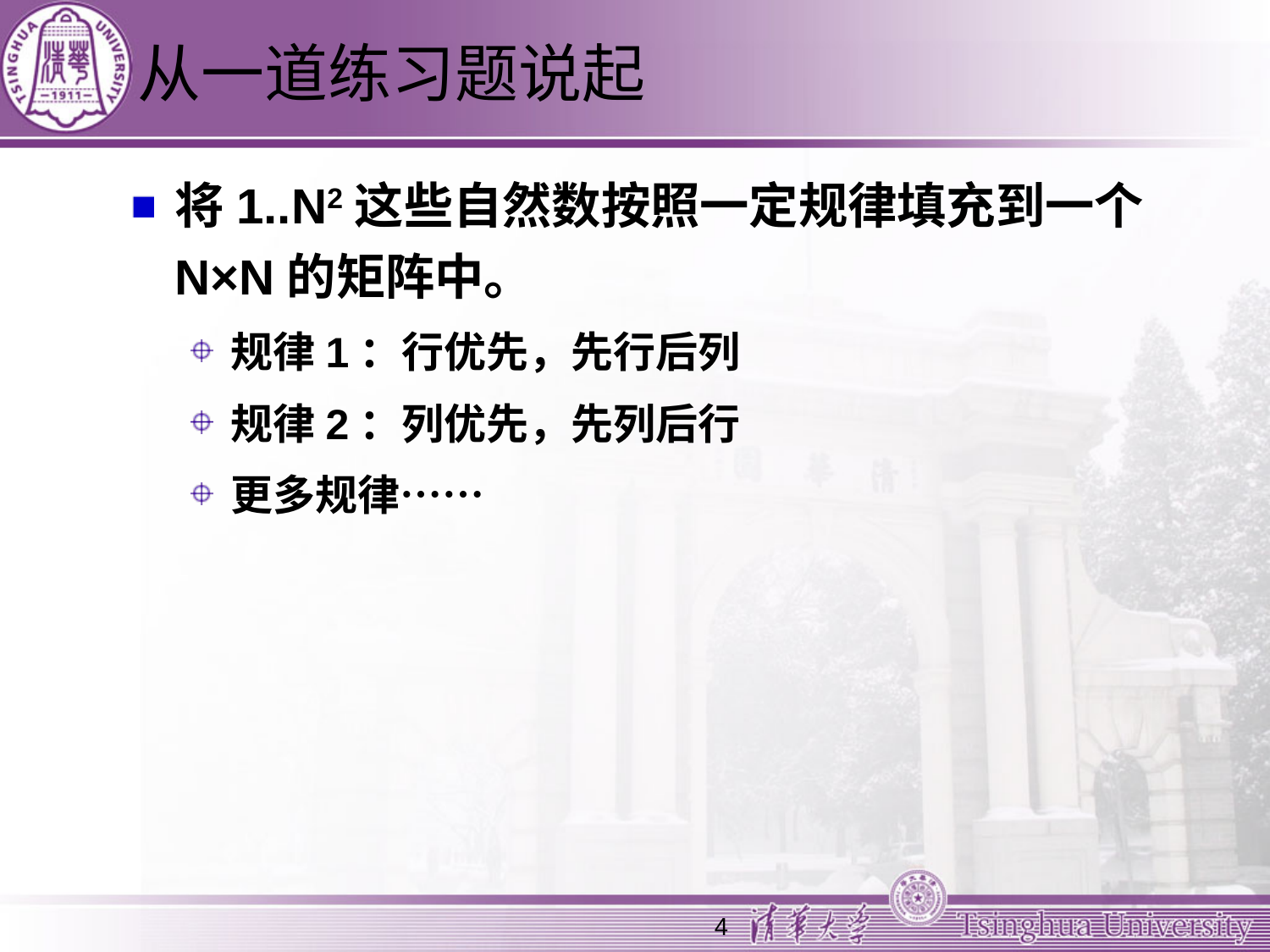

# 从一道练习题说起
将1..N2这些自然数按照一定规律填充到一个N×N的矩阵中。
规律1：行优先，先行后列
规律2：列优先，先列后行
更多规律……
4